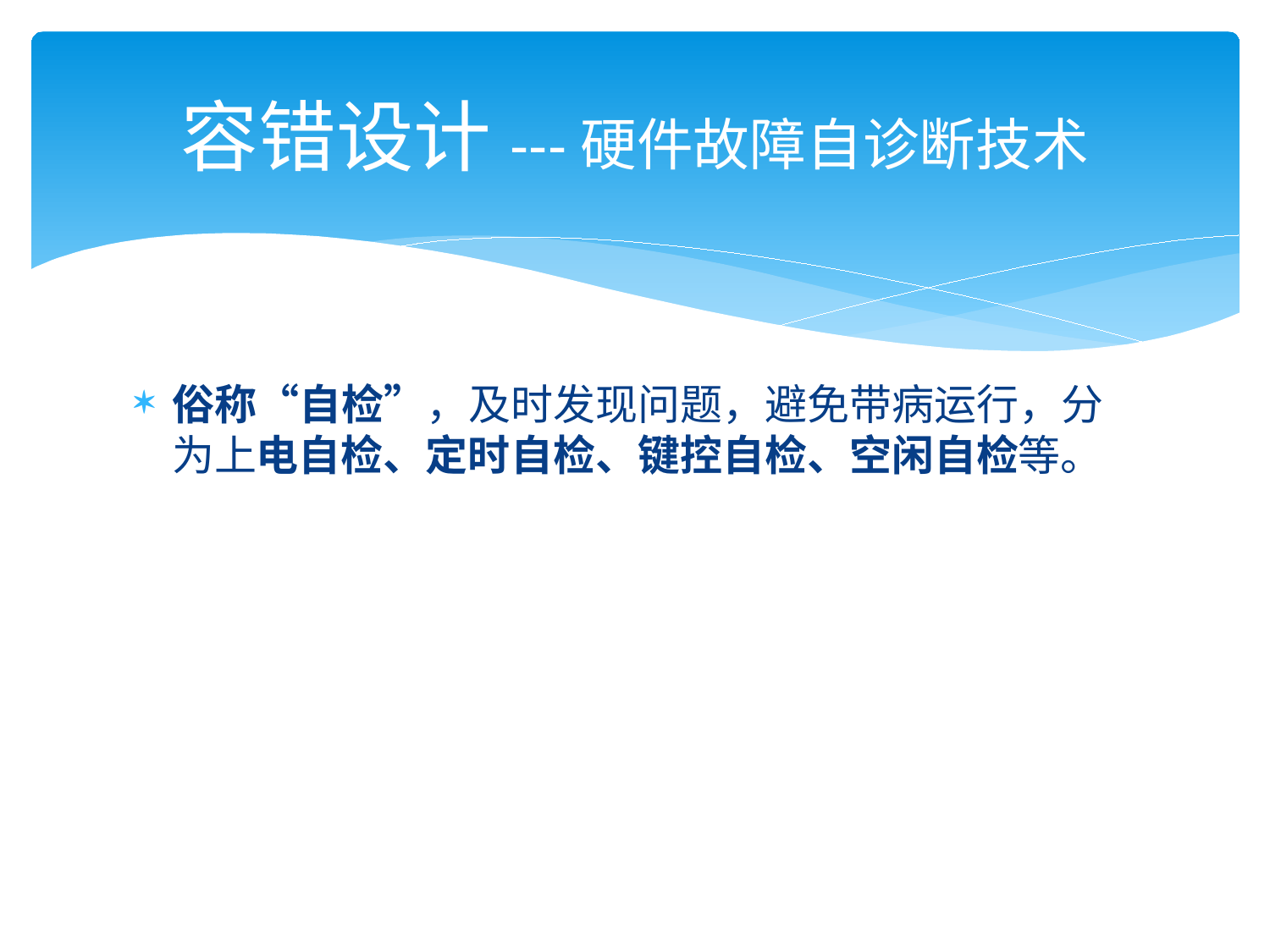

# 容错设计---硬件故障自诊断技术
俗称“自检”，及时发现问题，避免带病运行，分为上电自检、定时自检、键控自检、空闲自检等。